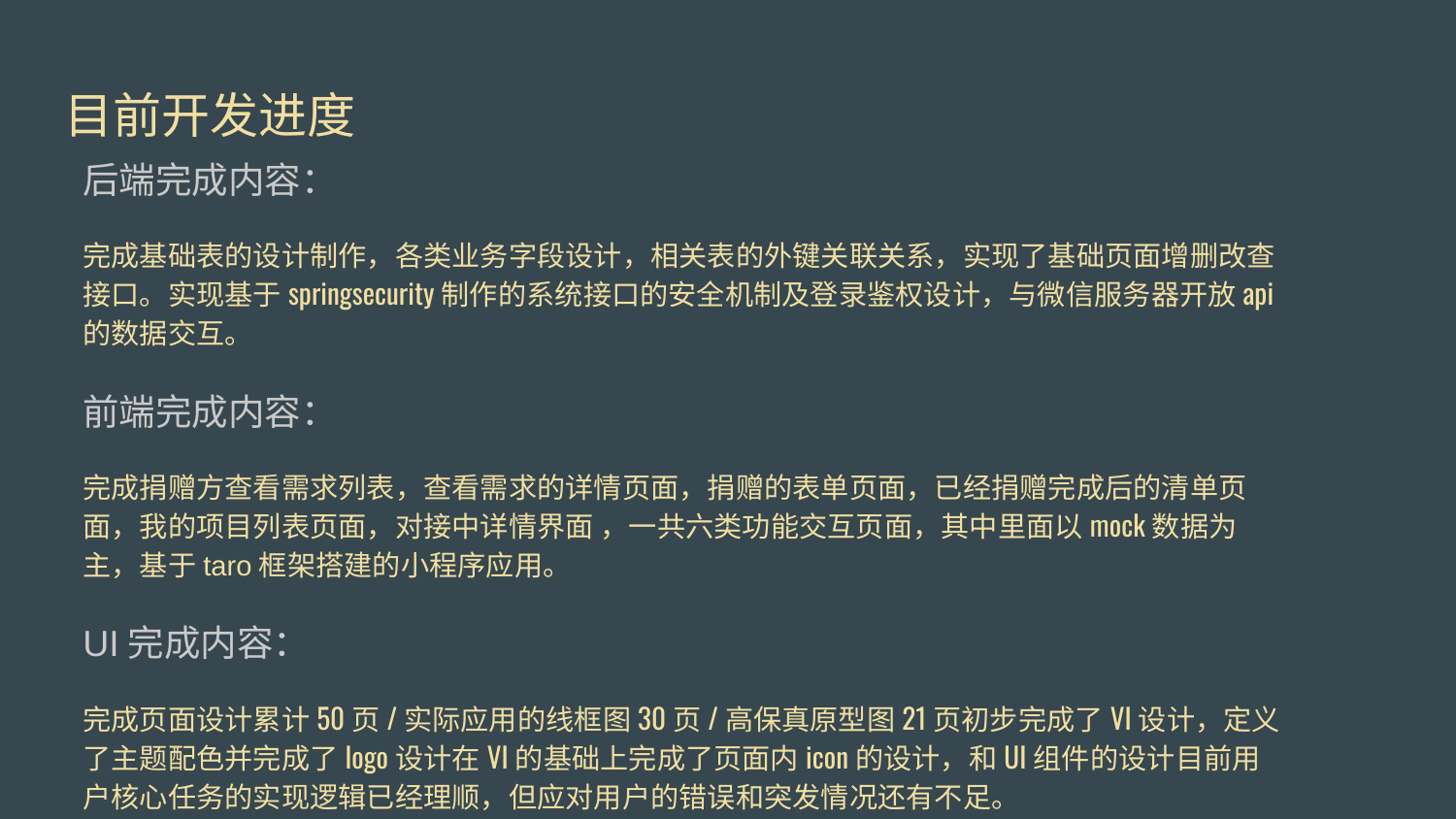

# 目前开发进度
后端完成内容：
完成基础表的设计制作，各类业务字段设计，相关表的外键关联关系，实现了基础页面增删改查接口。实现基于springsecurity制作的系统接口的安全机制及登录鉴权设计，与微信服务器开放api的数据交互。
前端完成内容：
完成捐赠方查看需求列表，查看需求的详情页面，捐赠的表单页面，已经捐赠完成后的清单页面，我的项目列表页面，对接中详情界面 ，一共六类功能交互页面，其中里面以mock数据为主，基于taro框架搭建的小程序应用。
UI完成内容：
完成页面设计累计50页/实际应用的线框图30页/高保真原型图21页初步完成了VI设计，定义了主题配色并完成了logo设计在VI的基础上完成了页面内icon的设计，和UI组件的设计目前用户核心任务的实现逻辑已经理顺，但应对用户的错误和突发情况还有不足。